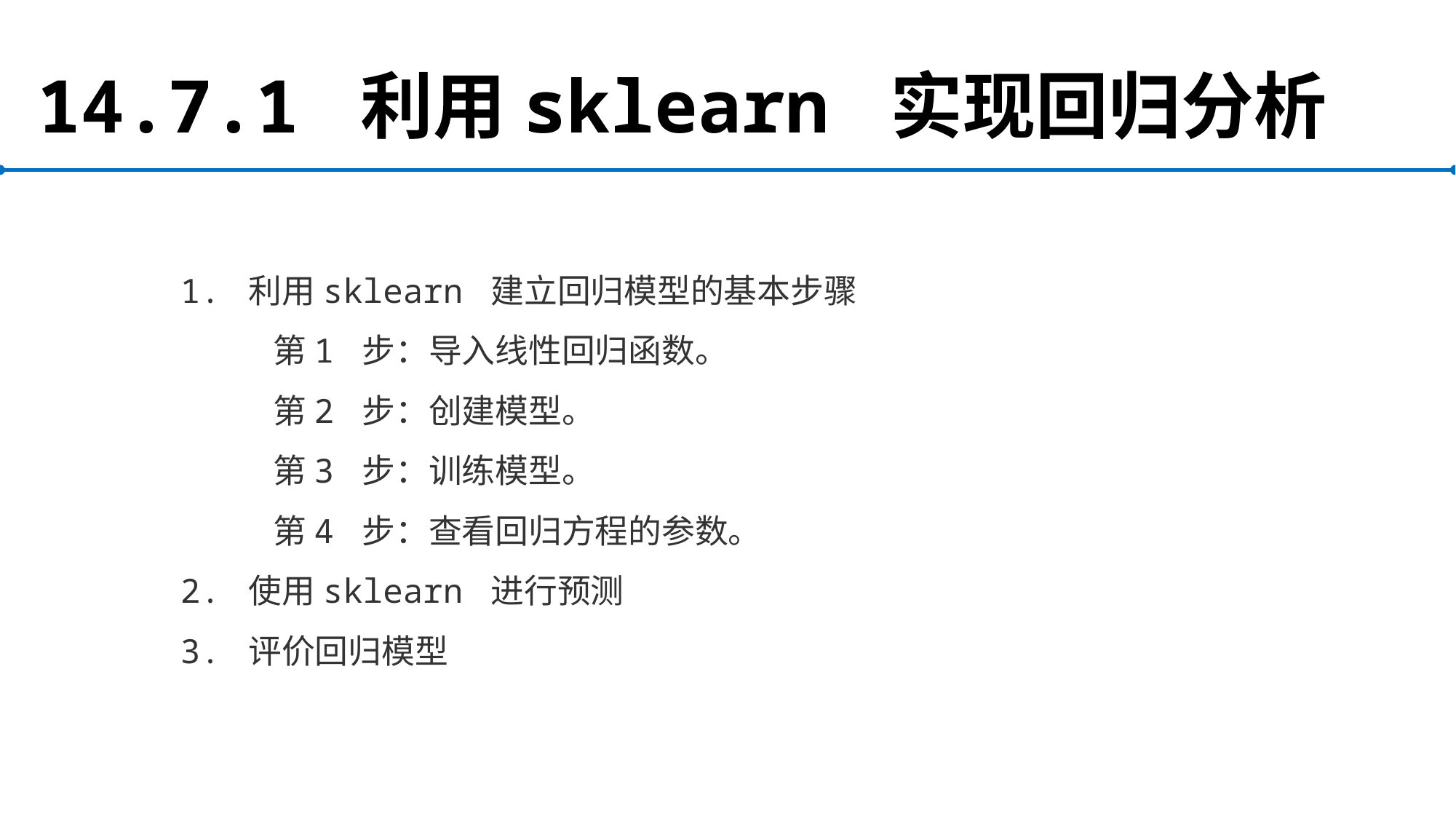

# 14.7.1 利用sklearn 实现回归分析
1. 利用sklearn 建立回归模型的基本步骤
    第1 步：导入线性回归函数。
    第2 步：创建模型。
    第3 步：训练模型。
    第4 步：查看回归方程的参数。
2. 使用sklearn 进行预测
3. 评价回归模型